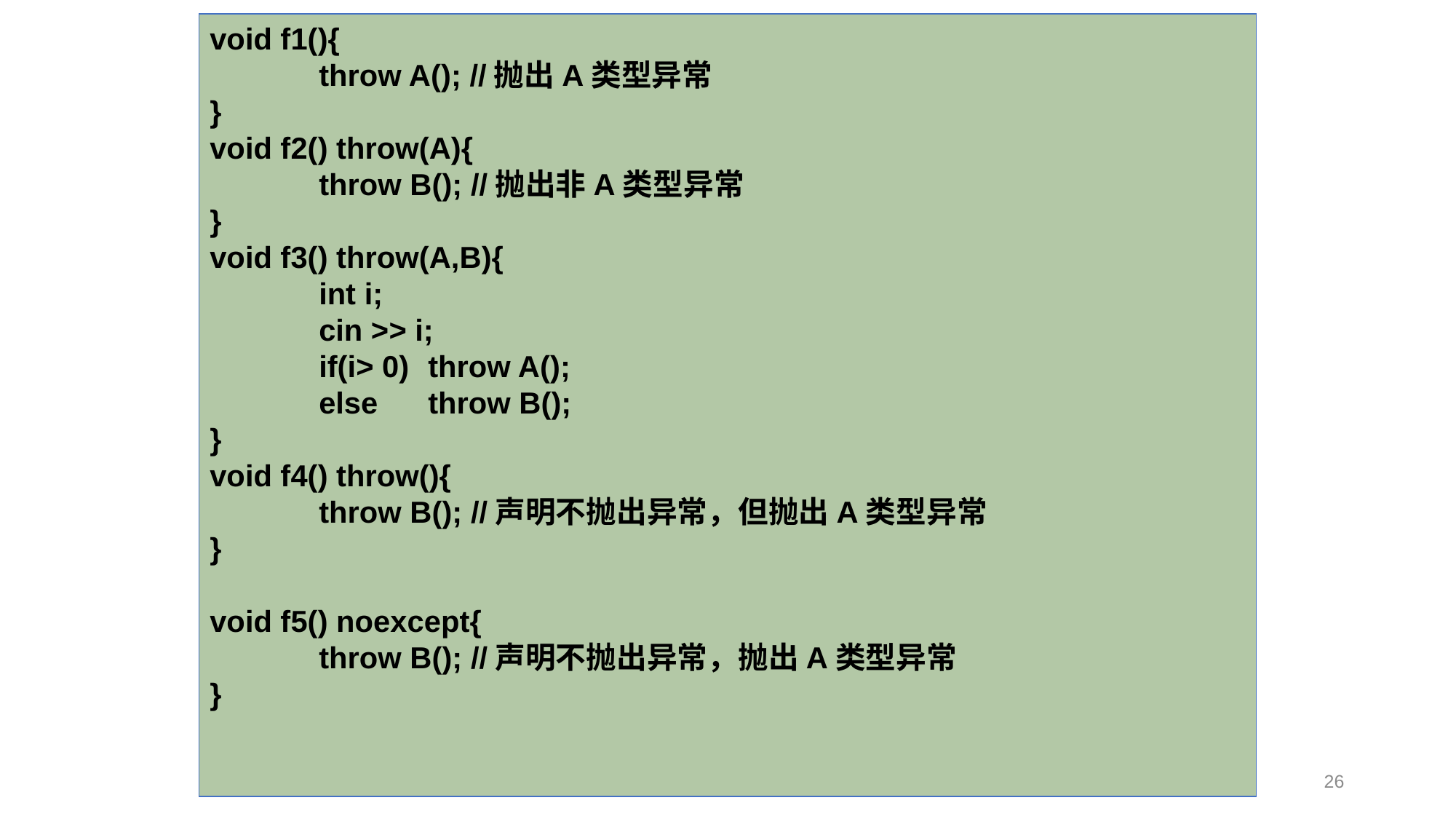

void f1(){
	throw A(); //抛出A类型异常
}
void f2() throw(A){
	throw B(); //抛出非A类型异常
}
void f3() throw(A,B){
	int i;
	cin >> i;
	if(i> 0)	throw A();
	else	throw B();
}
void f4() throw(){
	throw B(); //声明不抛出异常，但抛出A类型异常
}

void f5() noexcept{
	throw B(); //声明不抛出异常，抛出A类型异常
}
26